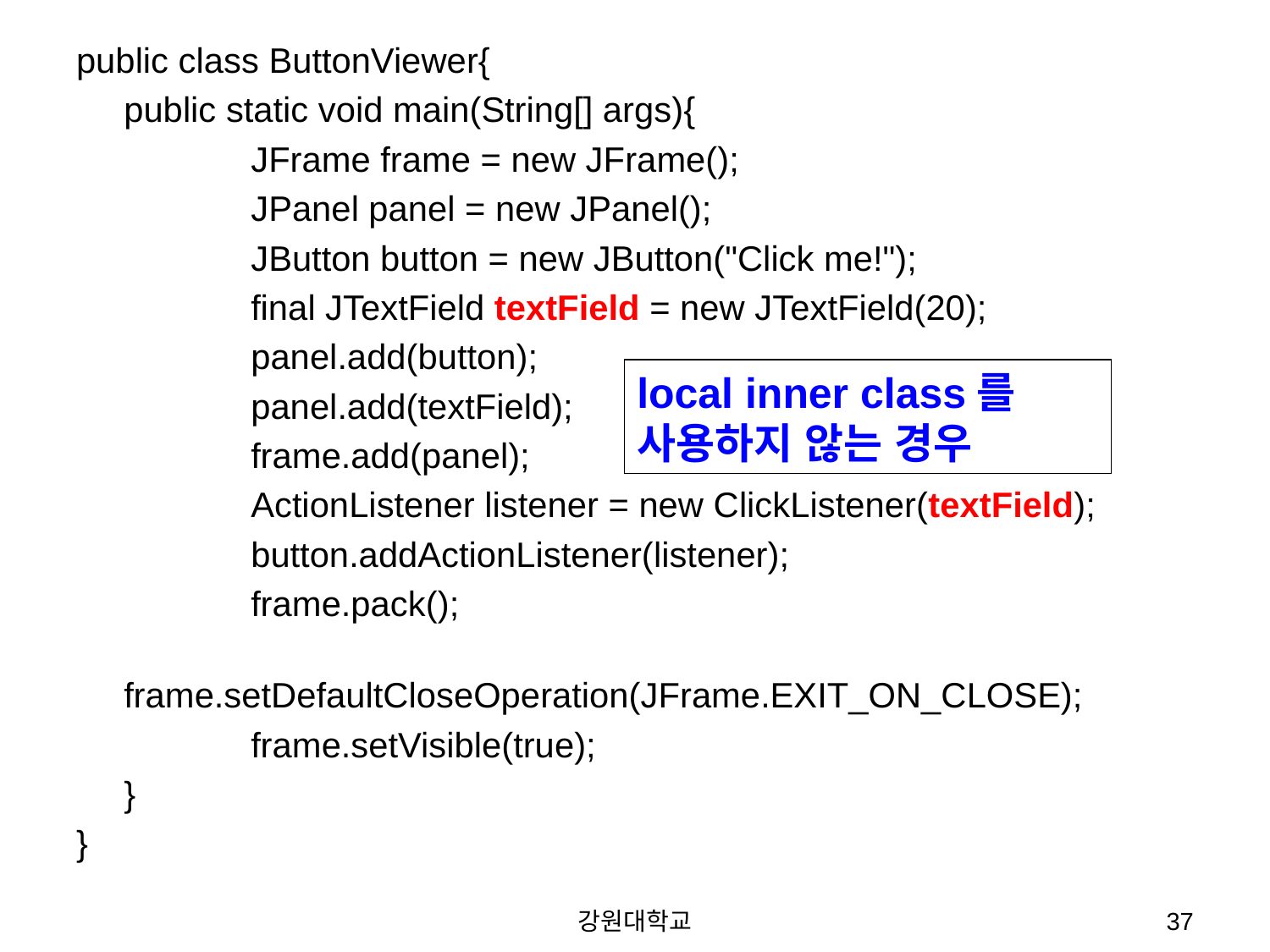

public class ButtonViewer{
	public static void main(String[] args){
		JFrame frame = new JFrame();
		JPanel panel = new JPanel();
		JButton button = new JButton("Click me!");
		final JTextField textField = new JTextField(20);
		panel.add(button);
		panel.add(textField);
		frame.add(panel);
		ActionListener listener = new ClickListener(textField);
		button.addActionListener(listener);
		frame.pack();
		frame.setDefaultCloseOperation(JFrame.EXIT_ON_CLOSE);
		frame.setVisible(true);
	}
}
local inner class를 사용하지 않는 경우
강원대학교
37